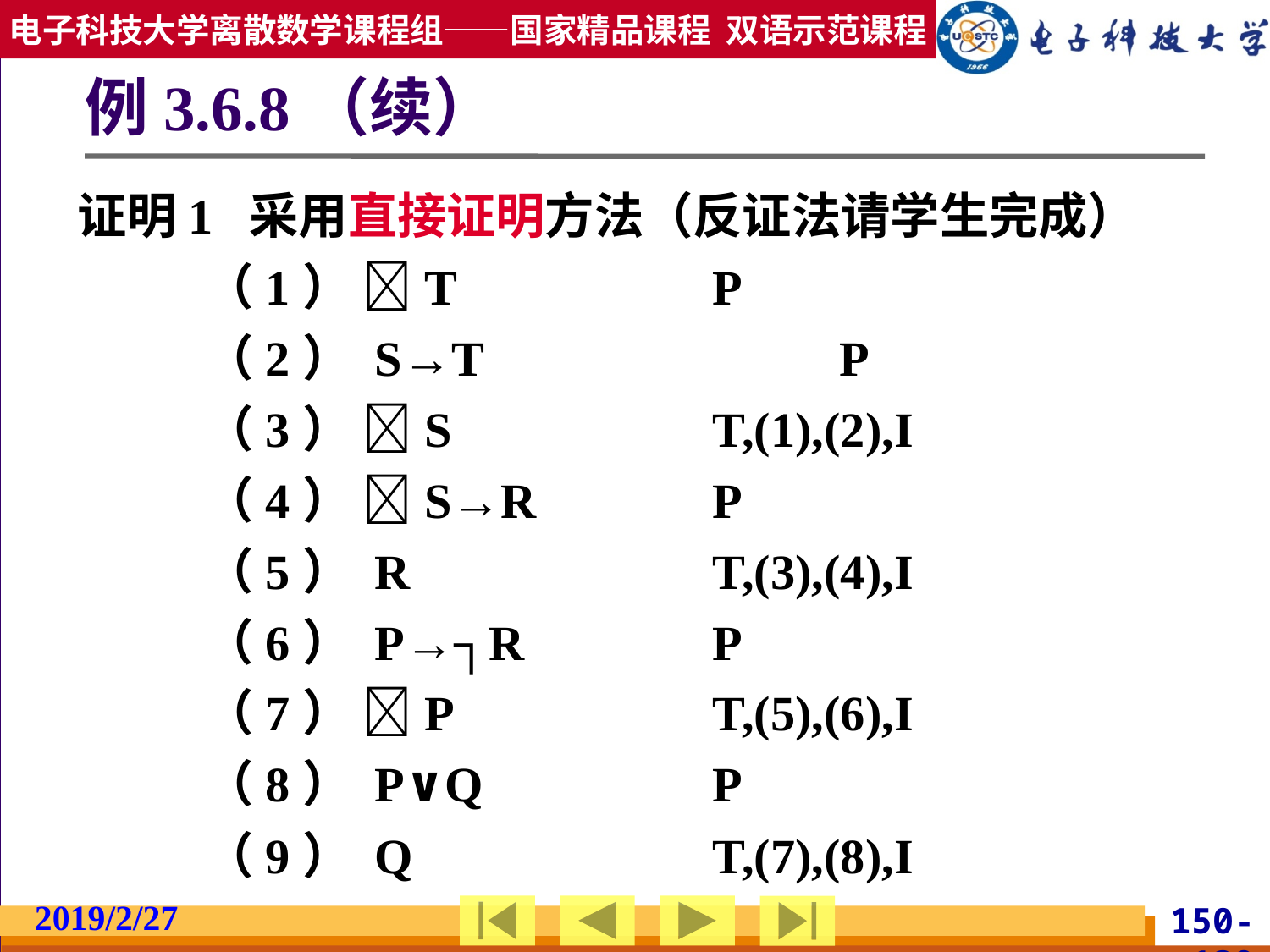

# 例3.6.8（续）
证明1  采用直接证明方法（反证法请学生完成）
	（1） ¬T			P
	（2） S→T			P
	（3） ¬S			T,(1),(2),I
	（4） ¬S→R		P
	（5） R			T,(3),(4),I
	（6） P→┐R		P
	（7） ¬P			T,(5),(6),I
	（8） P∨Q		P
	（9） Q			T,(7),(8),I
2019/2/27